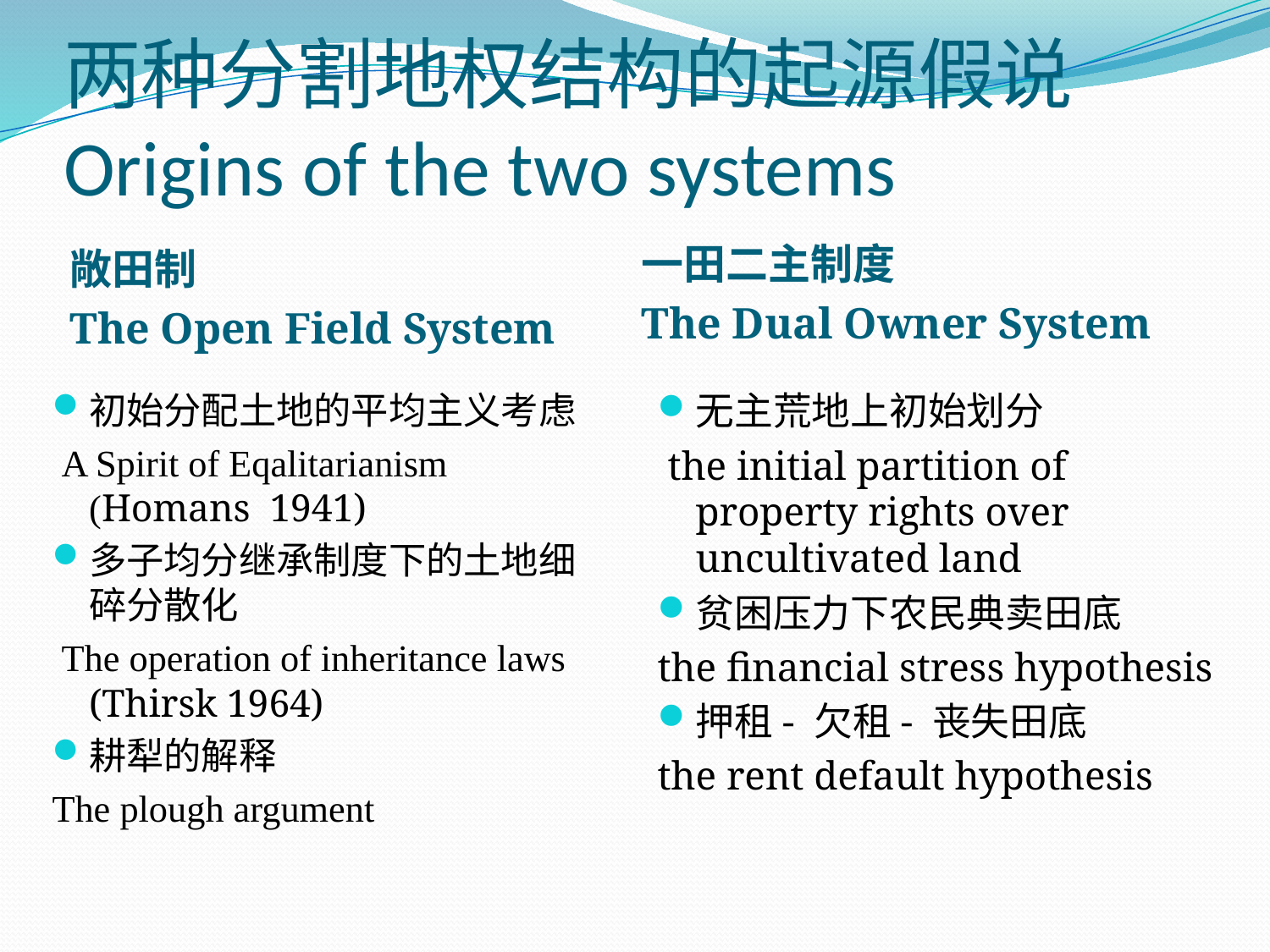

# 两种分割地权结构的起源假说 Origins of the two systems
敞田制
The Open Field System
一田二主制度
The Dual Owner System

初始分配土地的平均主义考虑
 A Spirit of Eqalitarianism (Homans  1941)
多子均分继承制度下的土地细碎分散化
 The operation of inheritance laws  (Thirsk 1964)
耕犁的解释
The plough argument
无主荒地上初始划分
 the initial partition of property rights over uncultivated land
贫困压力下农民典卖田底
the financial stress hypothesis
押租- 欠租- 丧失田底
the rent default hypothesis